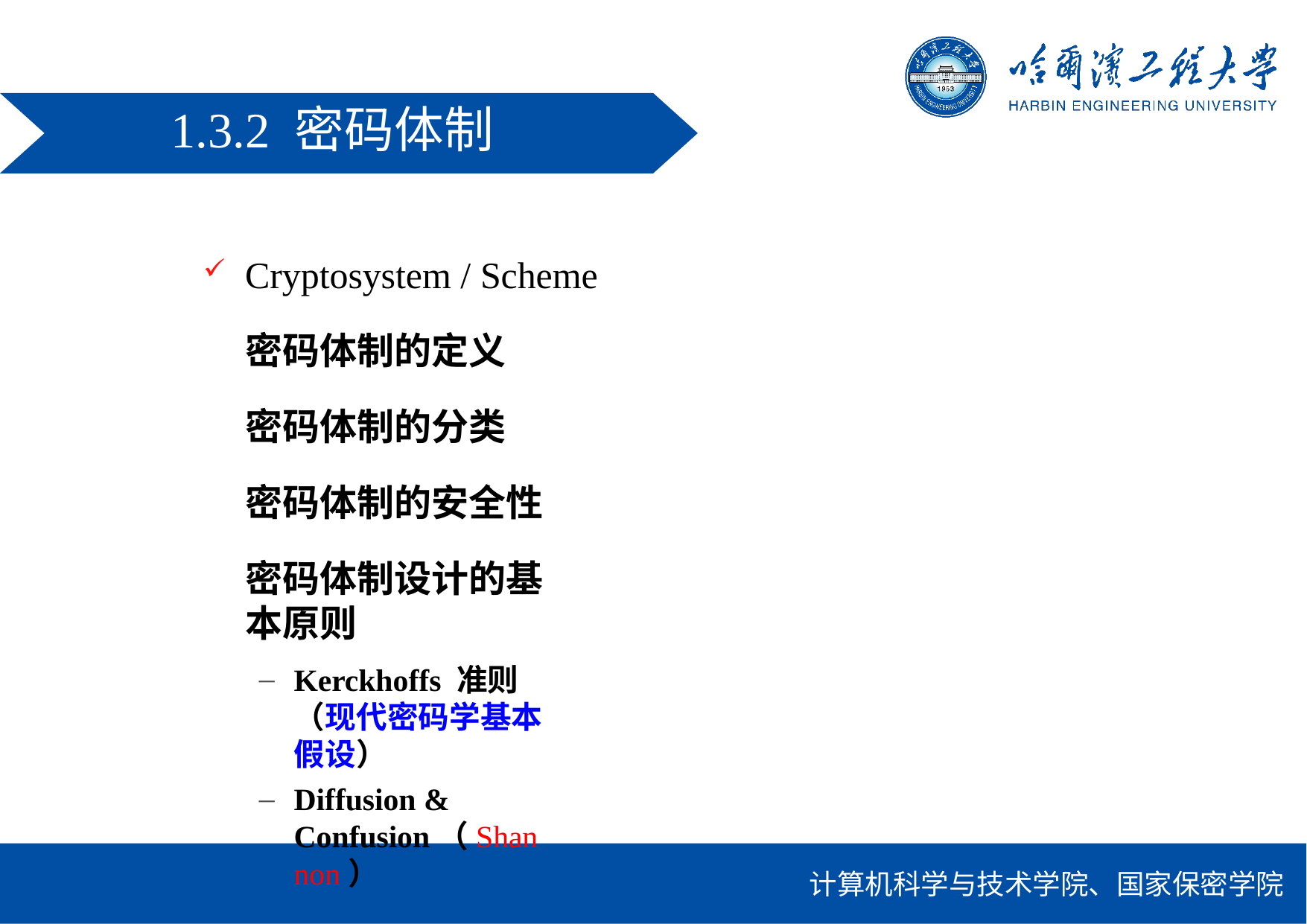

1.3.2 密码体制
Cryptosystem / Scheme
密码体制的定义 密码体制的分类 密码体制的安全性
密码体制设计的基本原则
Kerckhoffs 准则（现代密码学基本假设）
Diffusion & Confusion（Shannon）